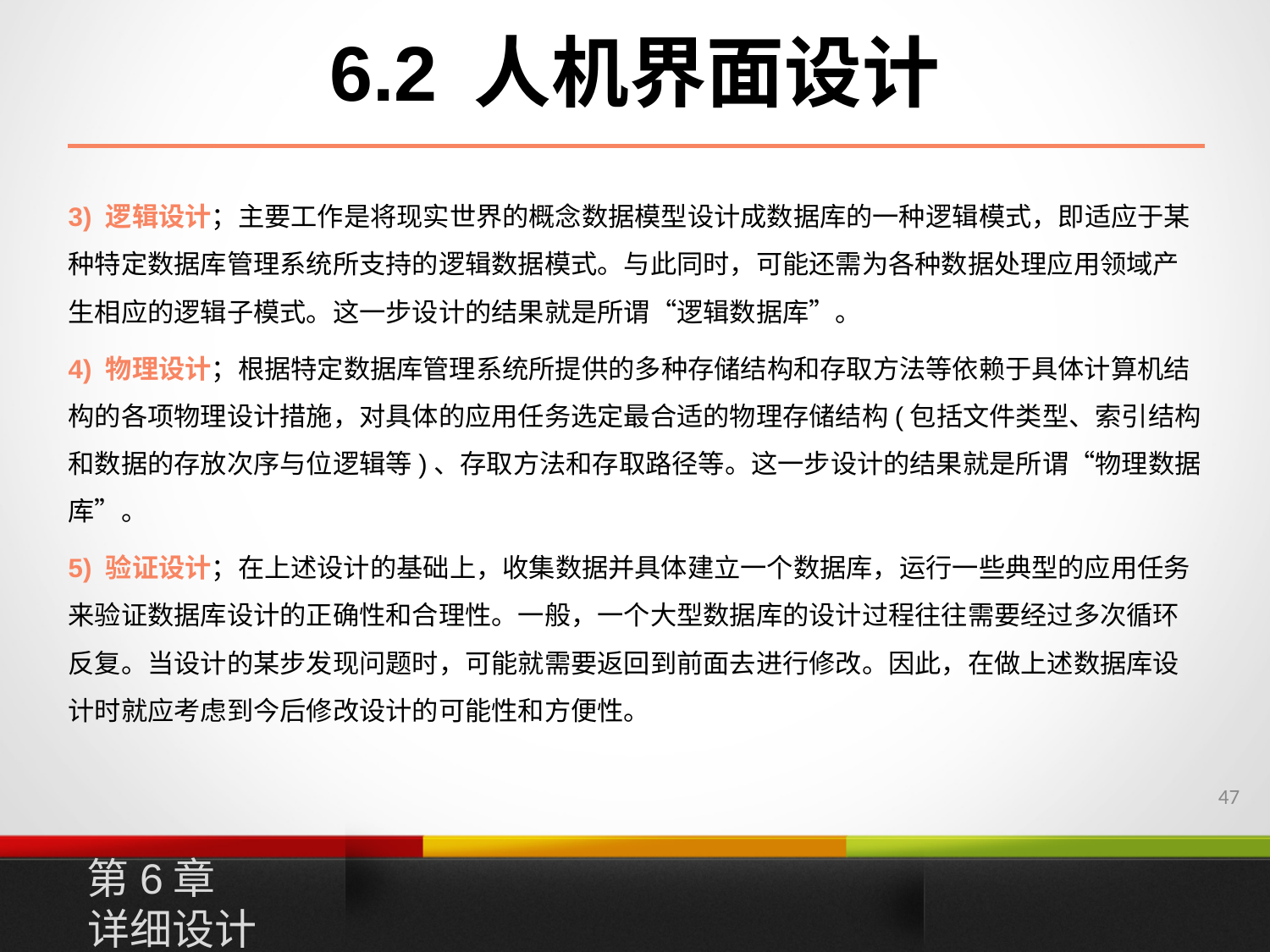

6.2 人机界面设计
3) 逻辑设计；主要工作是将现实世界的概念数据模型设计成数据库的一种逻辑模式，即适应于某种特定数据库管理系统所支持的逻辑数据模式。与此同时，可能还需为各种数据处理应用领域产生相应的逻辑子模式。这一步设计的结果就是所谓“逻辑数据库”。
4) 物理设计；根据特定数据库管理系统所提供的多种存储结构和存取方法等依赖于具体计算机结构的各项物理设计措施，对具体的应用任务选定最合适的物理存储结构(包括文件类型、索引结构和数据的存放次序与位逻辑等)、存取方法和存取路径等。这一步设计的结果就是所谓“物理数据库”。
5) 验证设计；在上述设计的基础上，收集数据并具体建立一个数据库，运行一些典型的应用任务来验证数据库设计的正确性和合理性。一般，一个大型数据库的设计过程往往需要经过多次循环反复。当设计的某步发现问题时，可能就需要返回到前面去进行修改。因此，在做上述数据库设计时就应考虑到今后修改设计的可能性和方便性。

47
第6章
详细设计